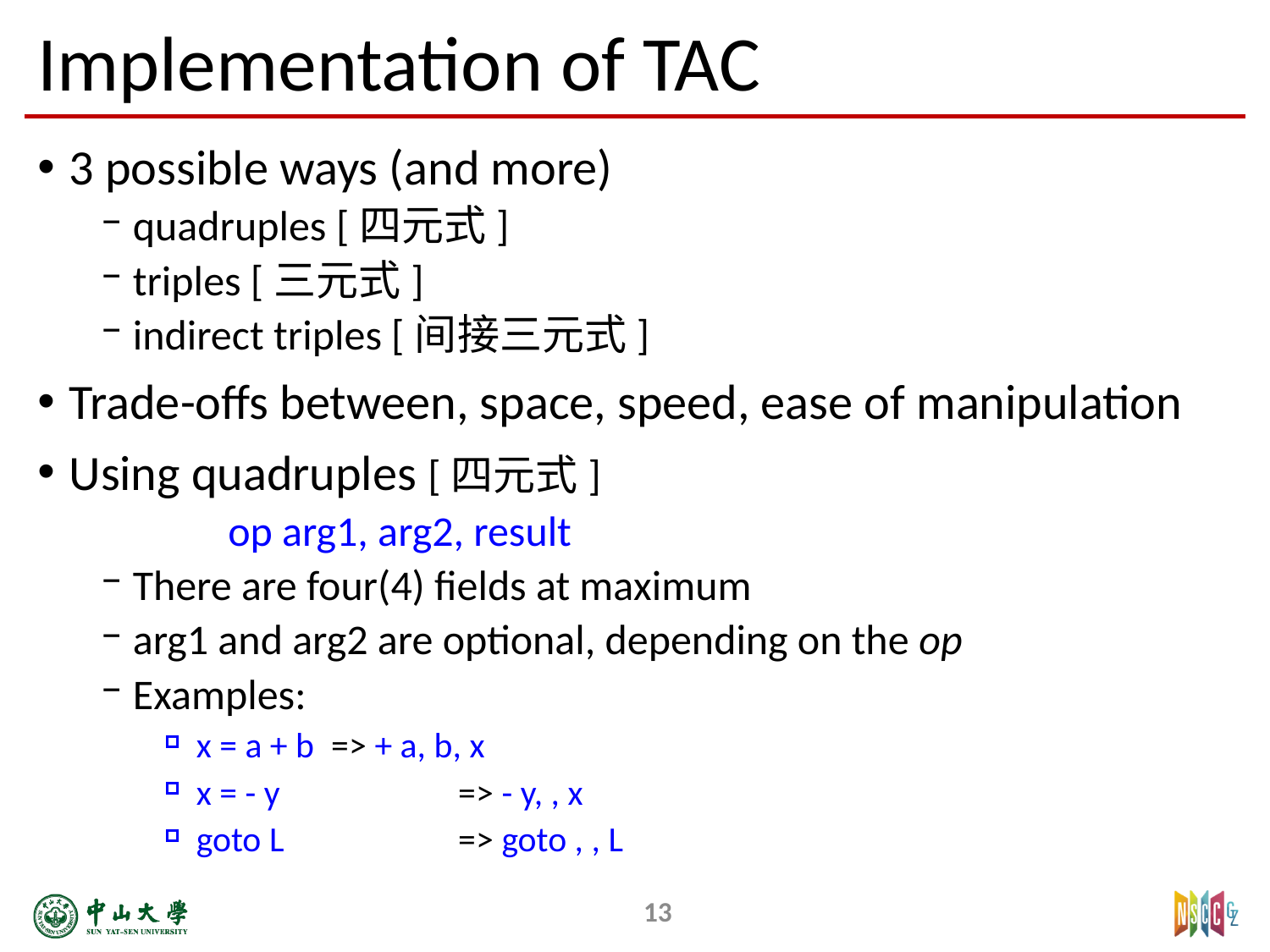

# Implementation of TAC
3 possible ways (and more)
quadruples [四元式]
triples [三元式]
indirect triples [间接三元式]
Trade-offs between, space, speed, ease of manipulation
Using quadruples [四元式]
	op arg1, arg2, result
There are four(4) fields at maximum
arg1 and arg2 are optional, depending on the op
Examples:
x = a + b	 => + a, b, x
x = - y		 => - y, , x
goto L		 => goto , , L
13